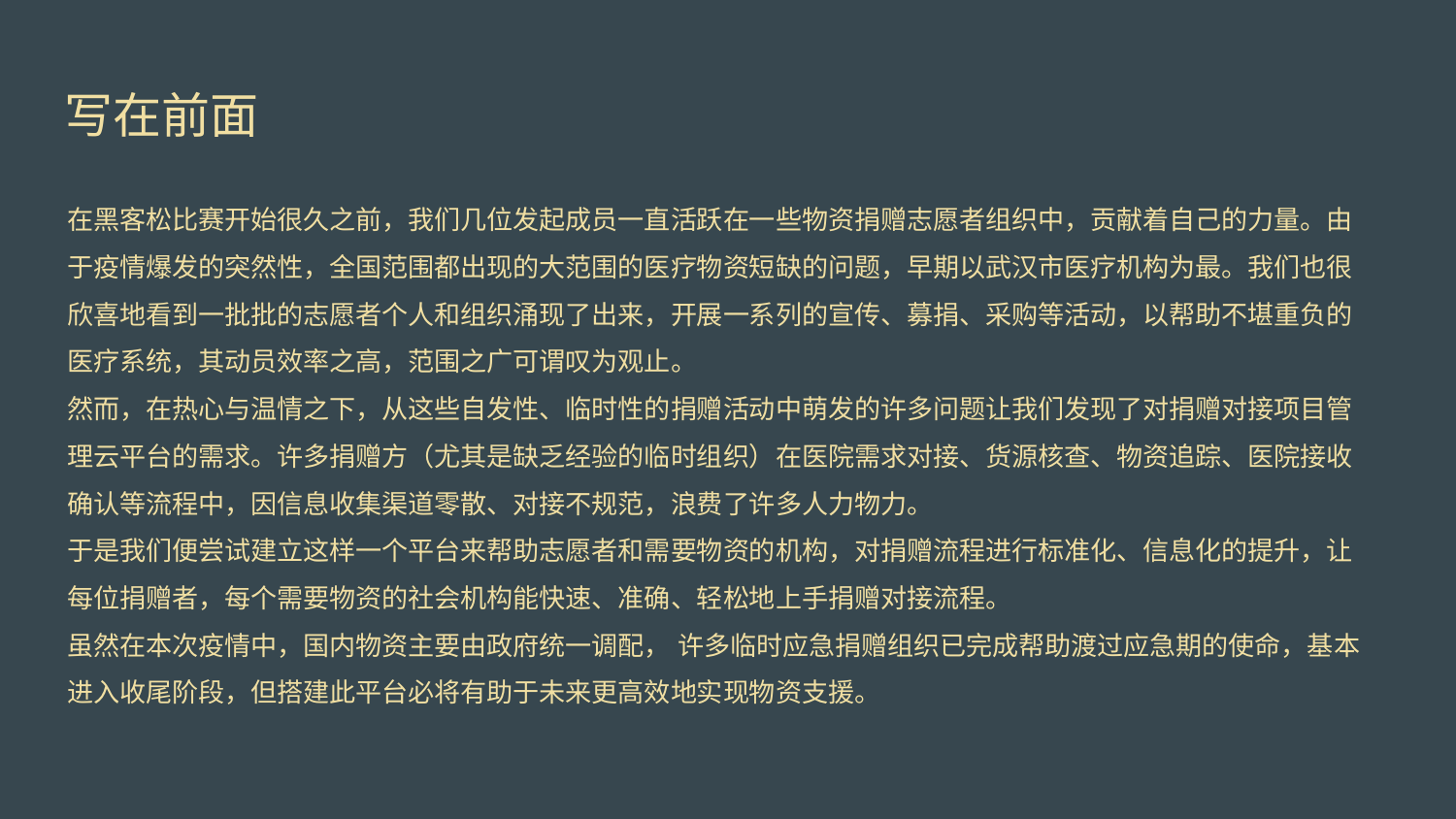

# 写在前面
在黑客松比赛开始很久之前，我们几位发起成员一直活跃在一些物资捐赠志愿者组织中，贡献着自己的力量。由于疫情爆发的突然性，全国范围都出现的大范围的医疗物资短缺的问题，早期以武汉市医疗机构为最。我们也很欣喜地看到一批批的志愿者个人和组织涌现了出来，开展一系列的宣传、募捐、采购等活动，以帮助不堪重负的医疗系统，其动员效率之高，范围之广可谓叹为观止。
然而，在热心与温情之下，从这些自发性、临时性的捐赠活动中萌发的许多问题让我们发现了对捐赠对接项目管理云平台的需求。许多捐赠方（尤其是缺乏经验的临时组织）在医院需求对接、货源核查、物资追踪、医院接收确认等流程中，因信息收集渠道零散、对接不规范，浪费了许多人力物力。
于是我们便尝试建立这样一个平台来帮助志愿者和需要物资的机构，对捐赠流程进行标准化、信息化的提升，让每位捐赠者，每个需要物资的社会机构能快速、准确、轻松地上手捐赠对接流程。
虽然在本次疫情中，国内物资主要由政府统一调配， 许多临时应急捐赠组织已完成帮助渡过应急期的使命，基本进入收尾阶段，但搭建此平台必将有助于未来更高效地实现物资支援。